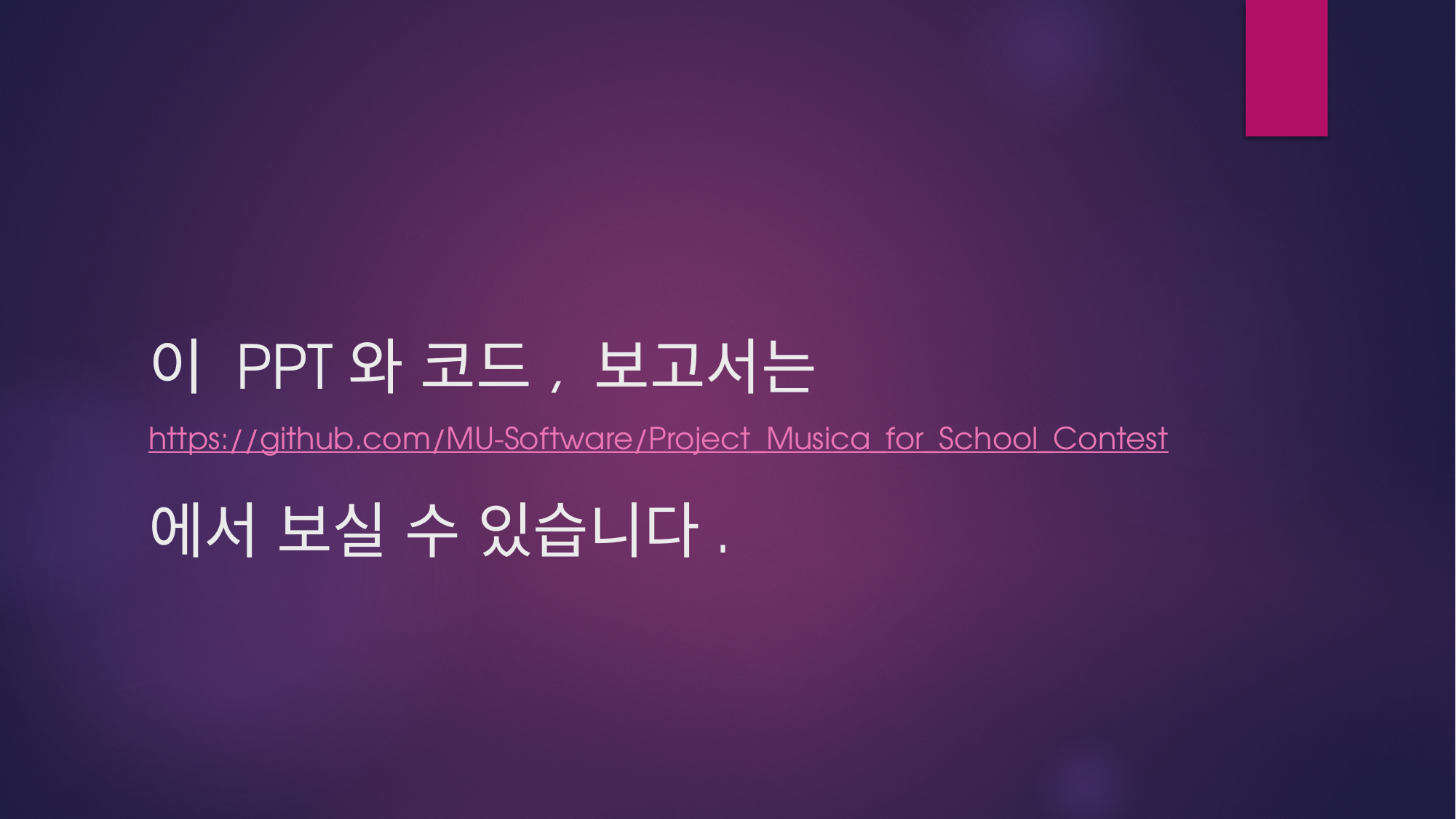

# 이 PPT와 코드, 보고서는  https://github.com/MU-Software/Project_Musica_for_School_Contest 에서 보실 수 있습니다.